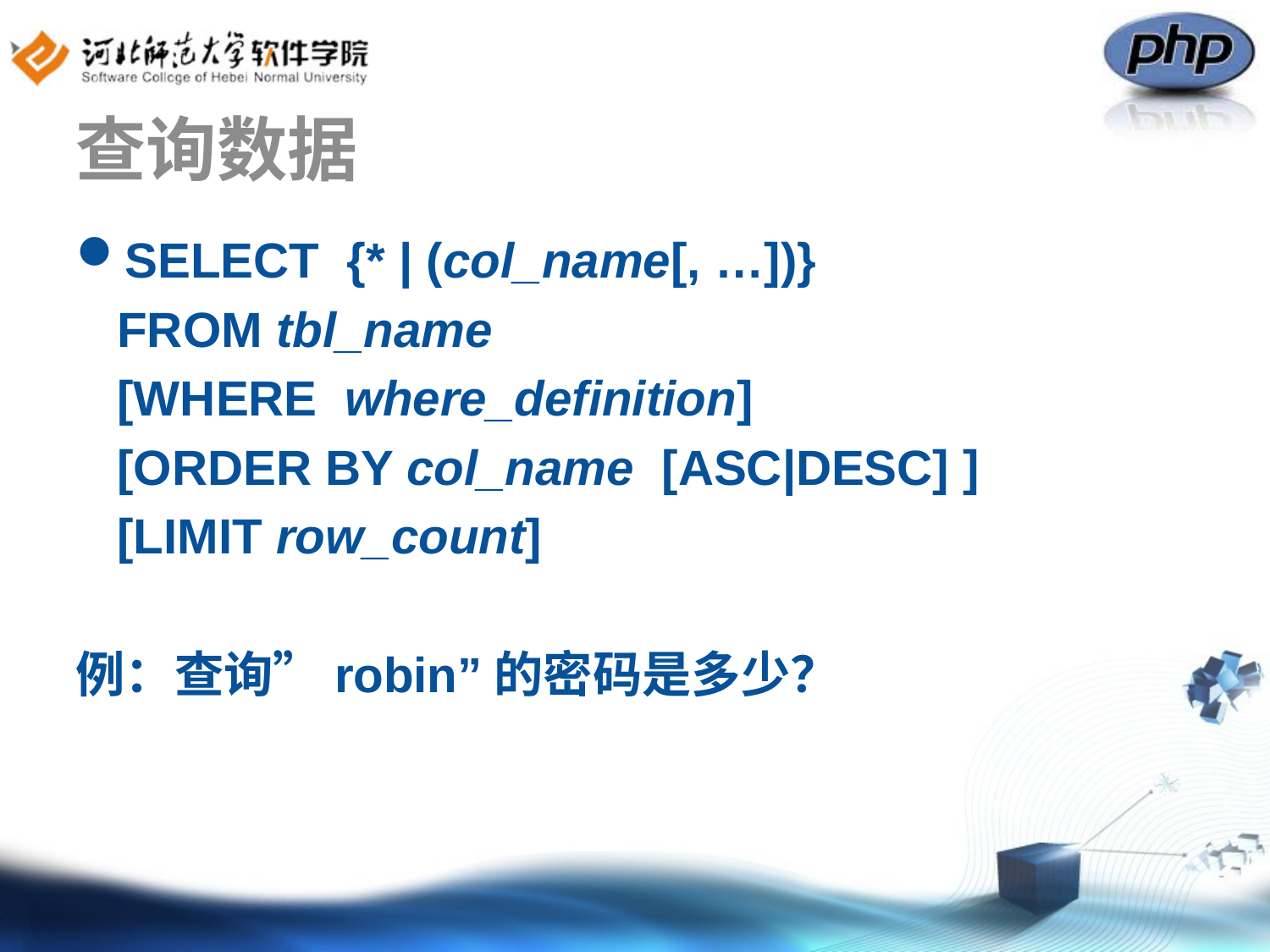

# 查询数据
SELECT  {* | (col_name[, …])}
   FROM tbl_name
   [WHERE  where_definition]
   [ORDER BY col_name  [ASC|DESC] ]
   [LIMIT row_count]

例：查询”robin”的密码是多少？